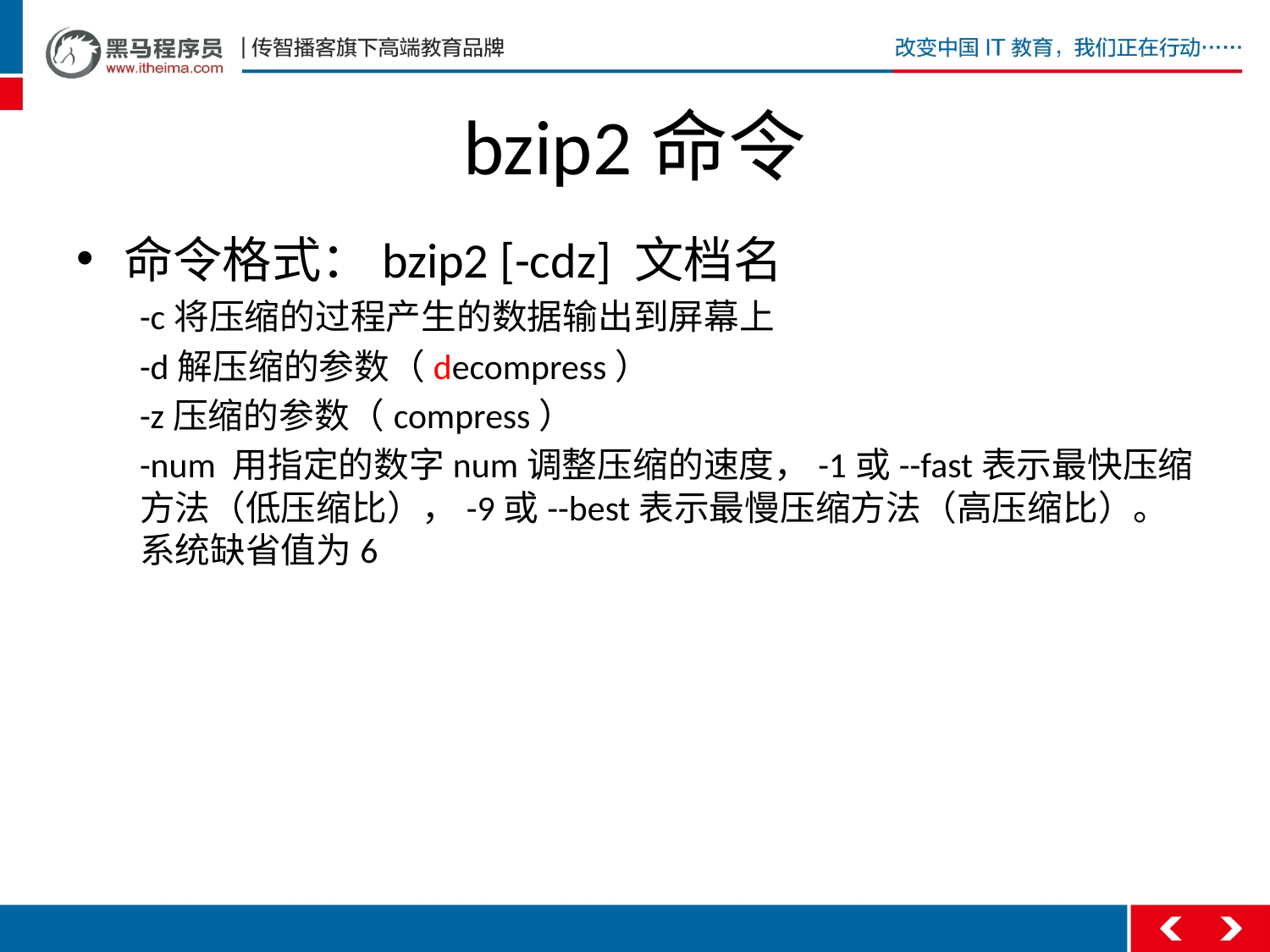

# bzip2命令
命令格式：bzip2 [-cdz] 文档名
-c将压缩的过程产生的数据输出到屏幕上
-d解压缩的参数（decompress）
-z压缩的参数（compress）
-num 用指定的数字num调整压缩的速度，-1或--fast表示最快压缩方法（低压缩比），-9或--best表示最慢压缩方法（高压缩比）。系统缺省值为6